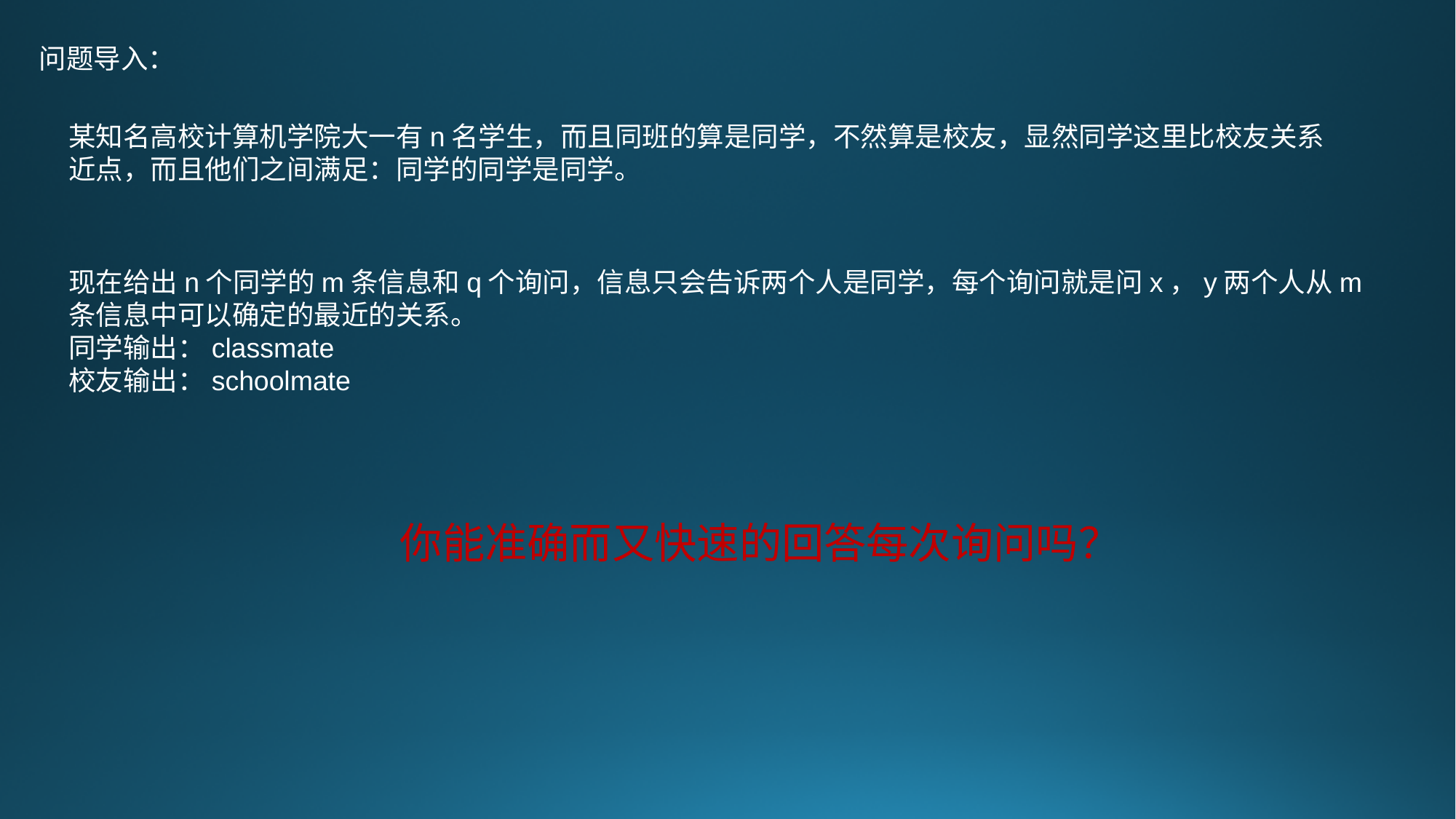

问题导入：
某知名高校计算机学院大一有n名学生，而且同班的算是同学，不然算是校友，显然同学这里比校友关系近点，而且他们之间满足：同学的同学是同学。

现在给出n个同学的m条信息和q个询问，信息只会告诉两个人是同学，每个询问就是问x，y两个人从m条信息中可以确定的最近的关系。
同学输出：classmate
校友输出：schoolmate
你能准确而又快速的回答每次询问吗？